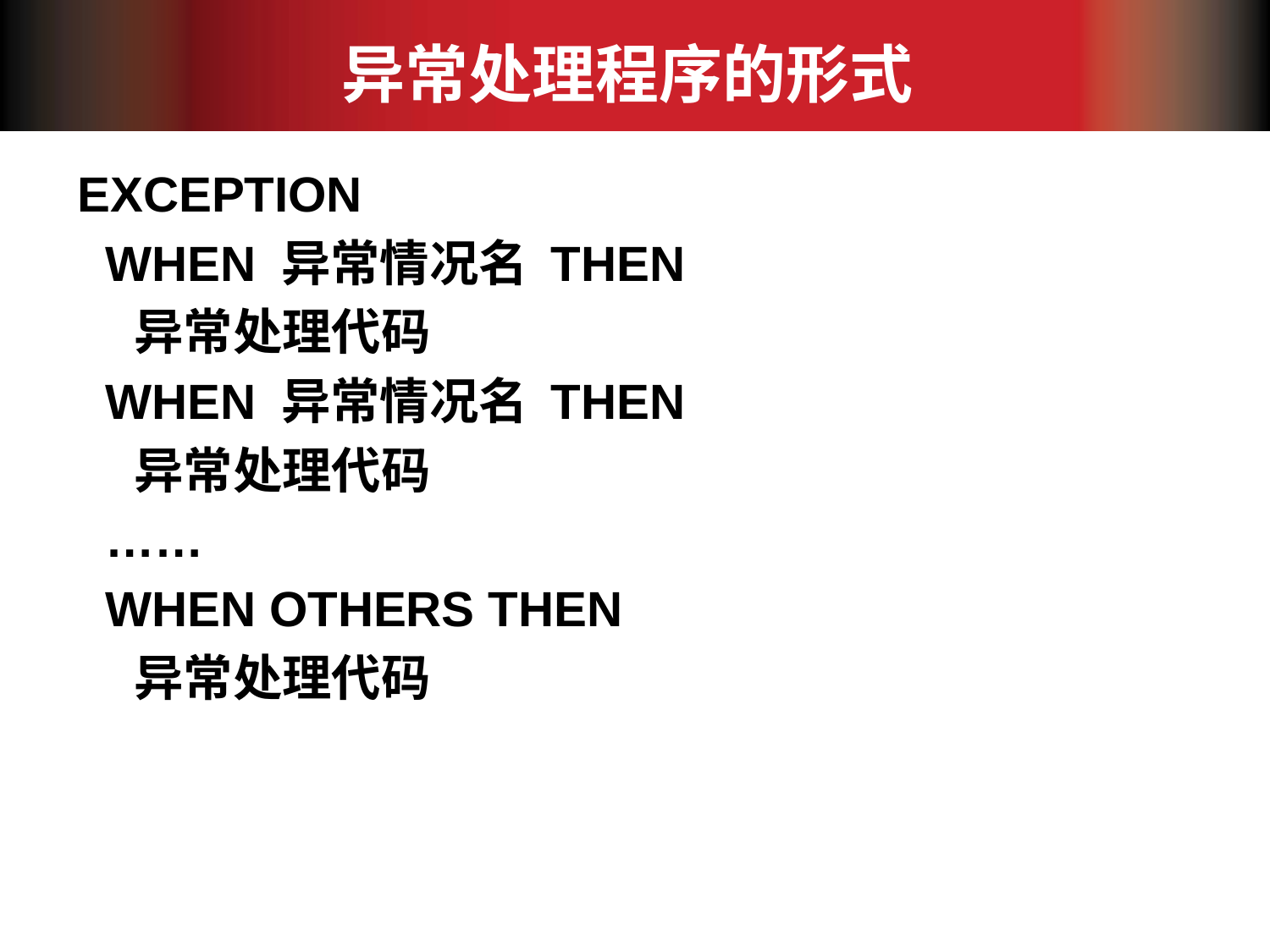

# 异常处理程序的形式
EXCEPTION
  WHEN 异常情况名 THEN
    异常处理代码
  WHEN 异常情况名 THEN
    异常处理代码
  ……
  WHEN OTHERS THEN
    异常处理代码